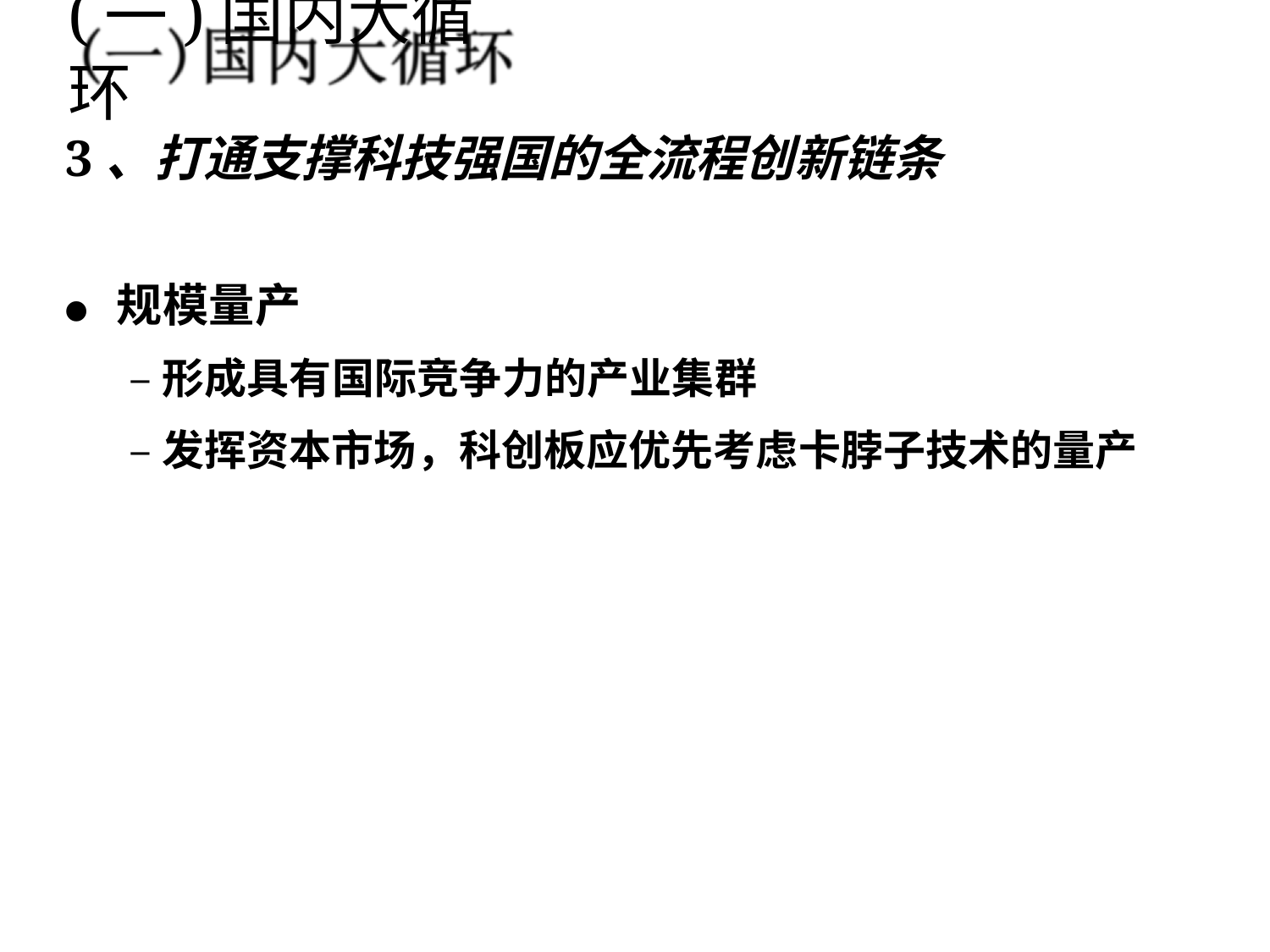

# (一)国内大循环
3、打通支撑科技强国的全流程创新链条

⚫	规模量产
–形成具有国际竞争力的产业集群
–发挥资本市场，科创板应优先考虑卡脖子技术的量产